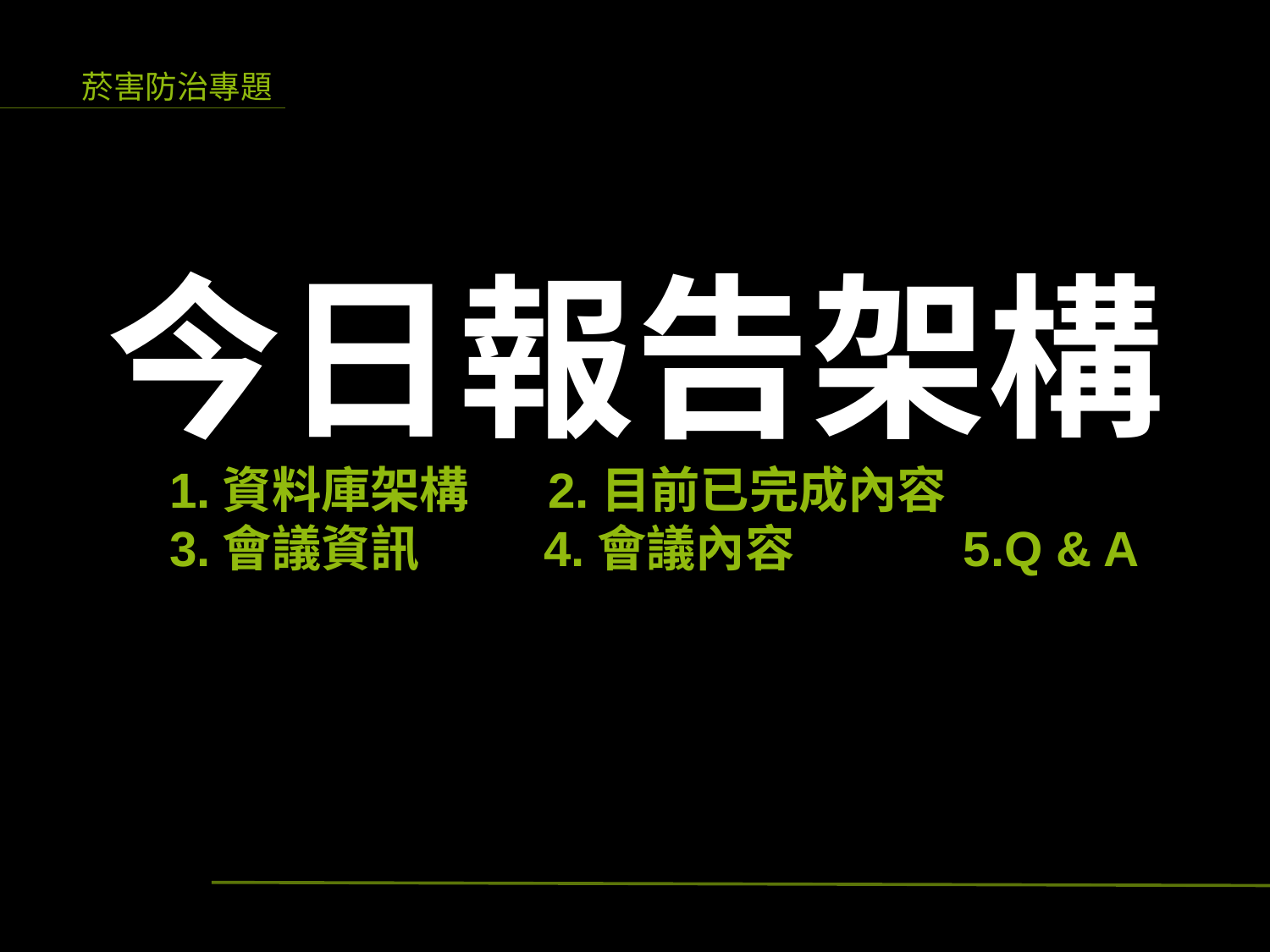

今日報告架構
1.資料庫架構      2.目前已完成內容
3.會議資訊          4.會議內容              5.Q & A
2